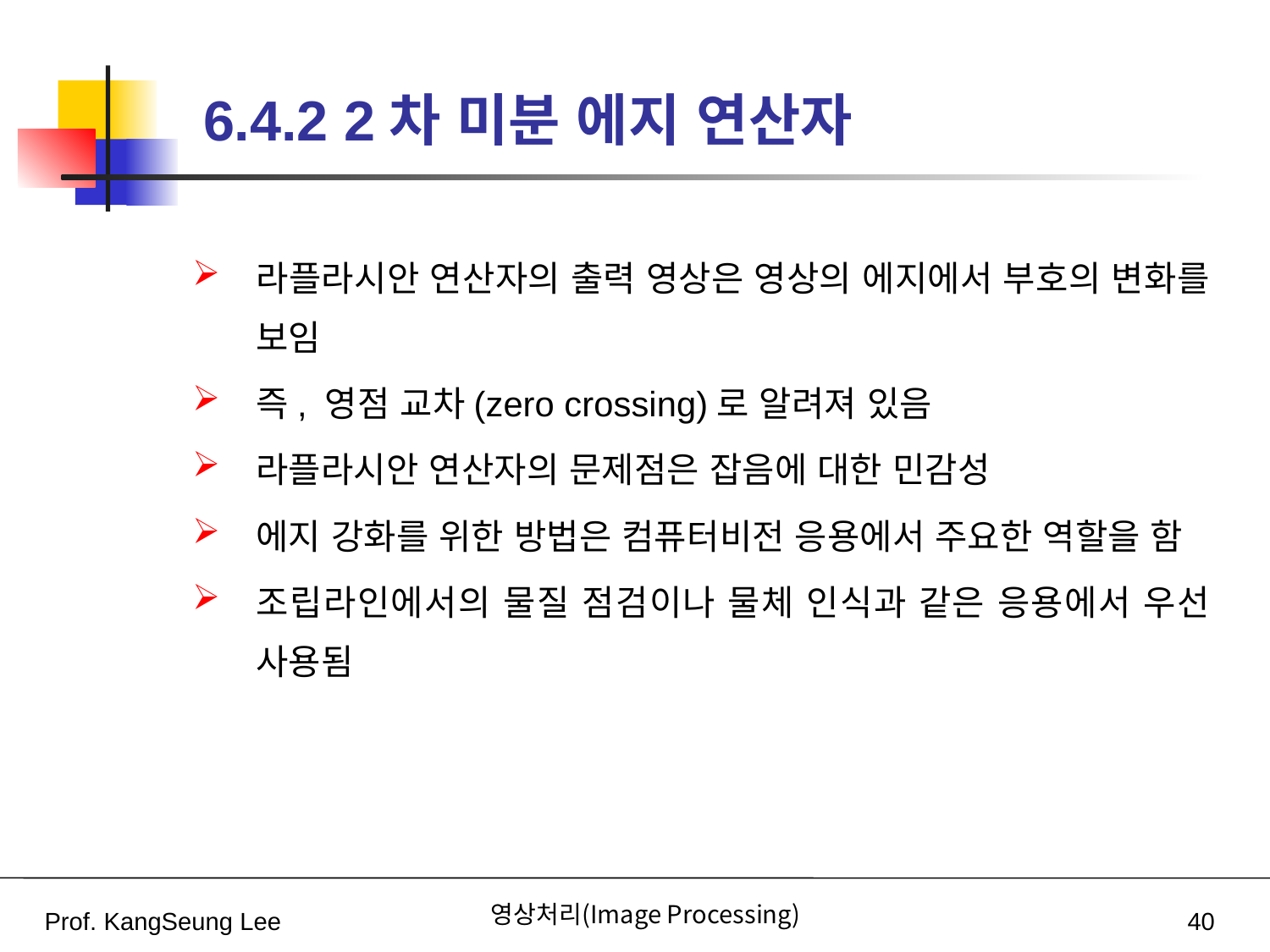

# 6.4.2 2차 미분 에지 연산자
라플라시안 연산자의 출력 영상은 영상의 에지에서 부호의 변화를 보임
즉, 영점 교차(zero crossing)로 알려져 있음
라플라시안 연산자의 문제점은 잡음에 대한 민감성
에지 강화를 위한 방법은 컴퓨터비전 응용에서 주요한 역할을 함
조립라인에서의 물질 점검이나 물체 인식과 같은 응용에서 우선 사용됨

Prof. KangSeung Lee
영상처리(Image Processing)
40